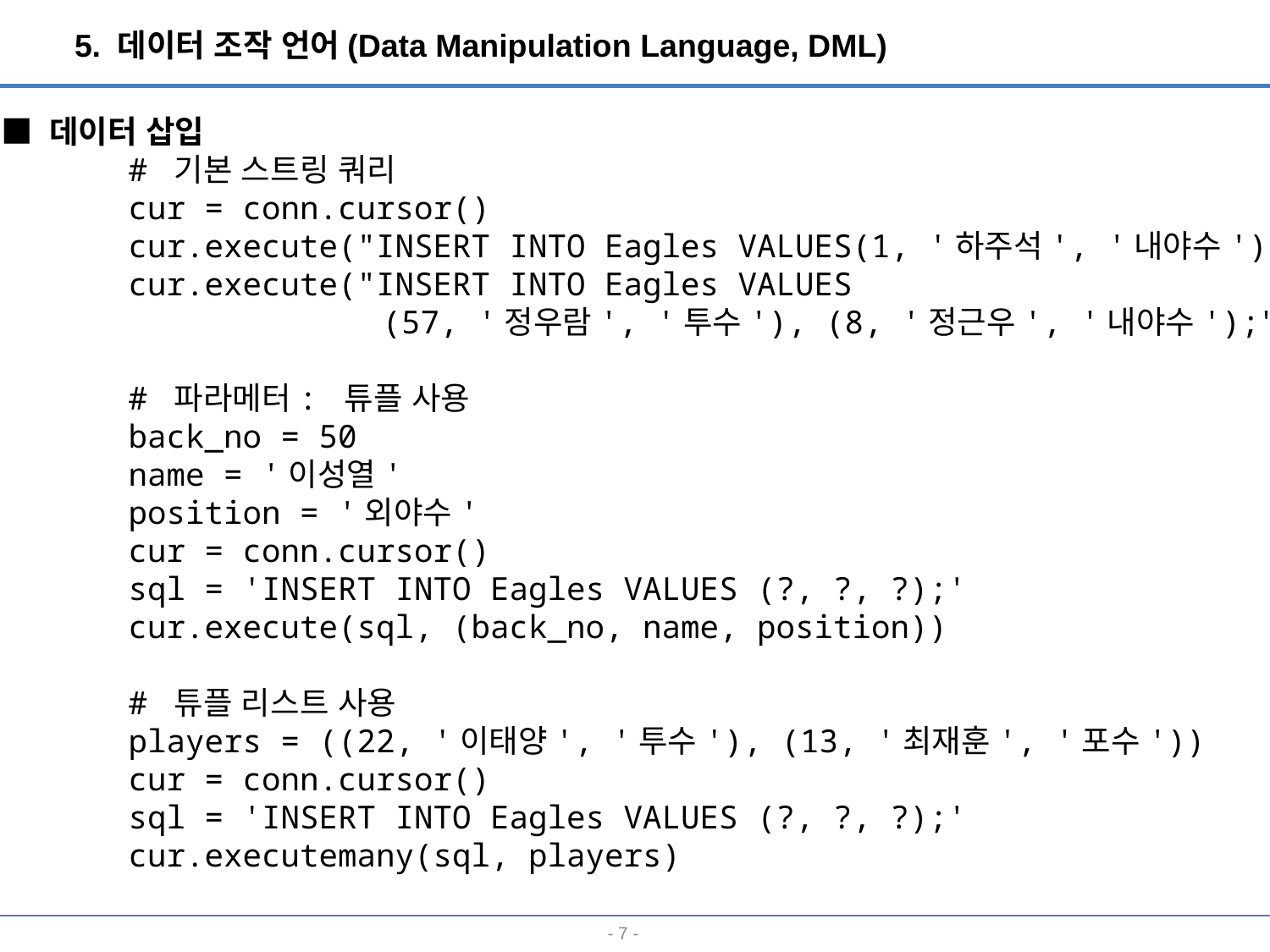

5. 데이터 조작 언어(Data Manipulation Language, DML)
■ 데이터 삽입
# 기본 스트링 쿼리
cur = conn.cursor()
cur.execute("INSERT INTO Eagles VALUES(1, '하주석', '내야수');")
cur.execute("INSERT INTO Eagles VALUES
		(57, '정우람', '투수'), (8, '정근우', '내야수');")

# 파라메터: 튜플 사용
back_no = 50
name = '이성열'
position = '외야수'
cur = conn.cursor()
sql = 'INSERT INTO Eagles VALUES (?, ?, ?);'
cur.execute(sql, (back_no, name, position))

# 튜플 리스트 사용
players = ((22, '이태양', '투수'), (13, '최재훈', '포수'))
cur = conn.cursor()
sql = 'INSERT INTO Eagles VALUES (?, ?, ?);'
cur.executemany(sql, players)
- 7 -